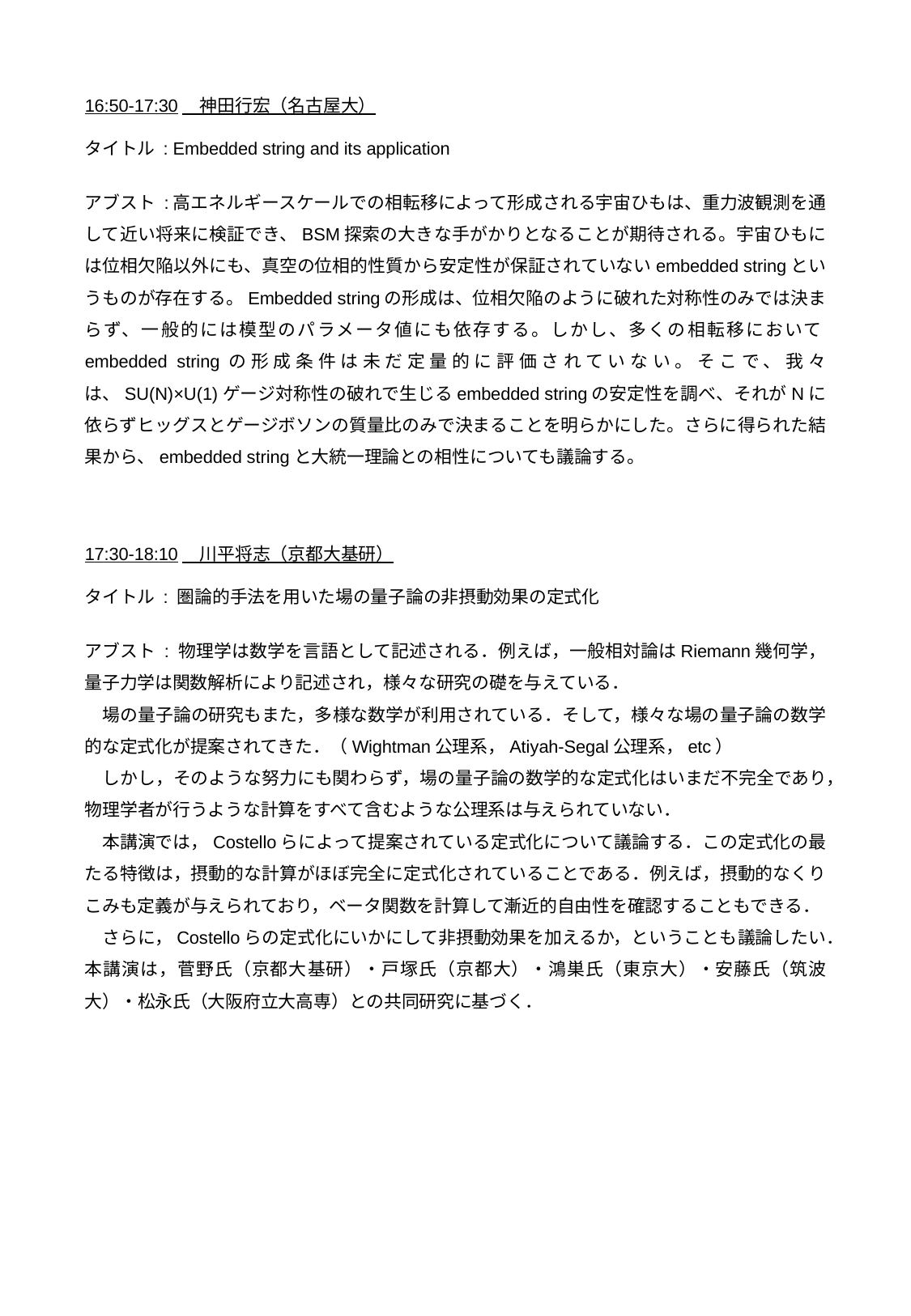

16:50-17:30　神田行宏（名古屋大）
タイトル : Embedded string and its application
アブスト :高エネルギースケールでの相転移によって形成される宇宙ひもは、重力波観測を通して近い将来に検証でき、BSM探索の大きな手がかりとなることが期待される。宇宙ひもには位相欠陥以外にも、真空の位相的性質から安定性が保証されていないembedded stringというものが存在する。Embedded stringの形成は、位相欠陥のように破れた対称性のみでは決まらず、一般的には模型のパラメータ値にも依存する。しかし、多くの相転移においてembedded stringの形成条件は未だ定量的に評価されていない。そこで、我々は、SU(N)×U(1)ゲージ対称性の破れで生じるembedded stringの安定性を調べ、それがNに依らずヒッグスとゲージボソンの質量比のみで決まることを明らかにした。さらに得られた結果から、embedded stringと大統一理論との相性についても議論する。
17:30-18:10　川平将志（京都大基研）
タイトル : 圏論的手法を用いた場の量子論の非摂動効果の定式化
アブスト : 物理学は数学を言語として記述される．例えば，一般相対論はRiemann幾何学，量子力学は関数解析により記述され，様々な研究の礎を与えている．
　場の量子論の研究もまた，多様な数学が利用されている．そして，様々な場の量子論の数学的な定式化が提案されてきた．（Wightman公理系，Atiyah-Segal公理系，etc）
　しかし，そのような努力にも関わらず，場の量子論の数学的な定式化はいまだ不完全であり，物理学者が行うような計算をすべて含むような公理系は与えられていない．
　本講演では，Costelloらによって提案されている定式化について議論する．この定式化の最たる特徴は，摂動的な計算がほぼ完全に定式化されていることである．例えば，摂動的なくりこみも定義が与えられており，ベータ関数を計算して漸近的自由性を確認することもできる．
　さらに，Costelloらの定式化にいかにして非摂動効果を加えるか，ということも議論したい．本講演は，菅野氏（京都大基研）・戸塚氏（京都大）・鴻巣氏（東京大）・安藤氏（筑波大）・松永氏（大阪府立大高専）との共同研究に基づく．